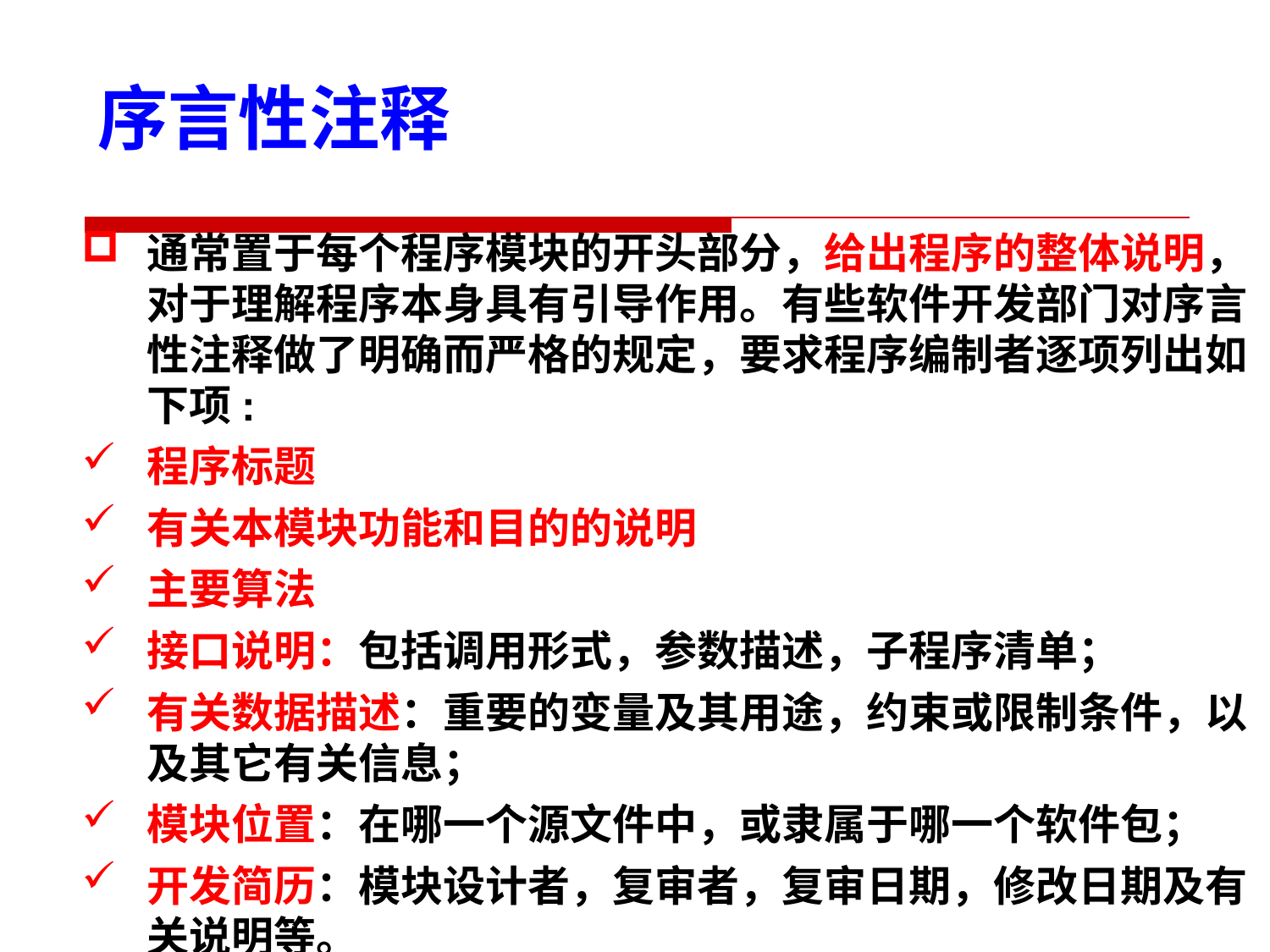

序言性注释
通常置于每个程序模块的开头部分，给出程序的整体说明，对于理解程序本身具有引导作用。有些软件开发部门对序言性注释做了明确而严格的规定，要求程序编制者逐项列出如下项:
程序标题
有关本模块功能和目的的说明
主要算法
接口说明：包括调用形式，参数描述，子程序清单；
有关数据描述：重要的变量及其用途，约束或限制条件，以及其它有关信息；
模块位置：在哪一个源文件中，或隶属于哪一个软件包；
开发简历：模块设计者，复审者，复审日期，修改日期及有关说明等。